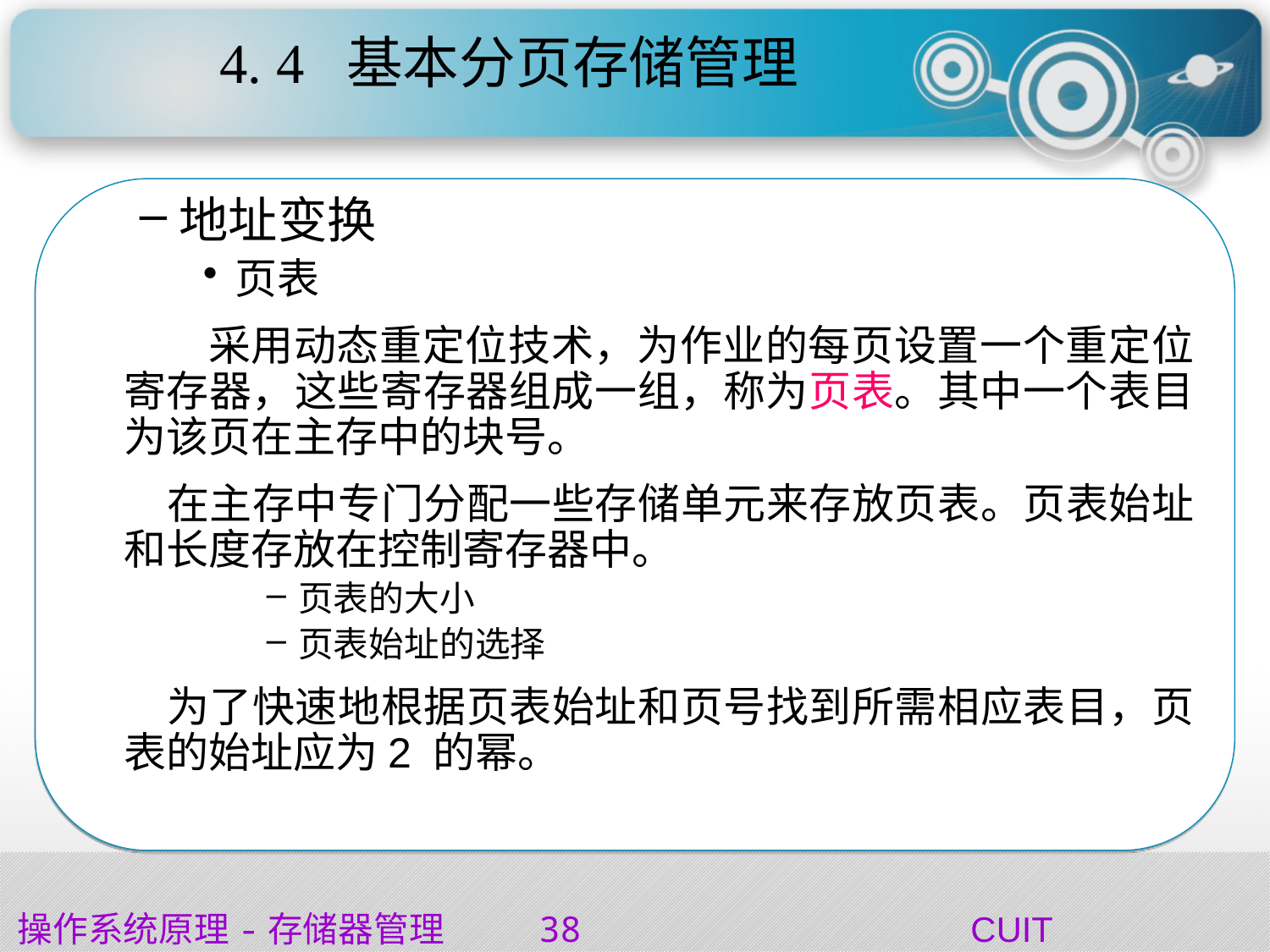

# 4. 4	基本分页存储管理
地址变换
页表
            采用动态重定位技术，为作业的每页设置一个重定位寄存器，这些寄存器组成一组，称为页表。其中一个表目为该页在主存中的块号。
        在主存中专门分配一些存储单元来存放页表。页表始址和长度存放在控制寄存器中。
页表的大小
页表始址的选择
        为了快速地根据页表始址和页号找到所需相应表目，页表的始址应为2 的幂。